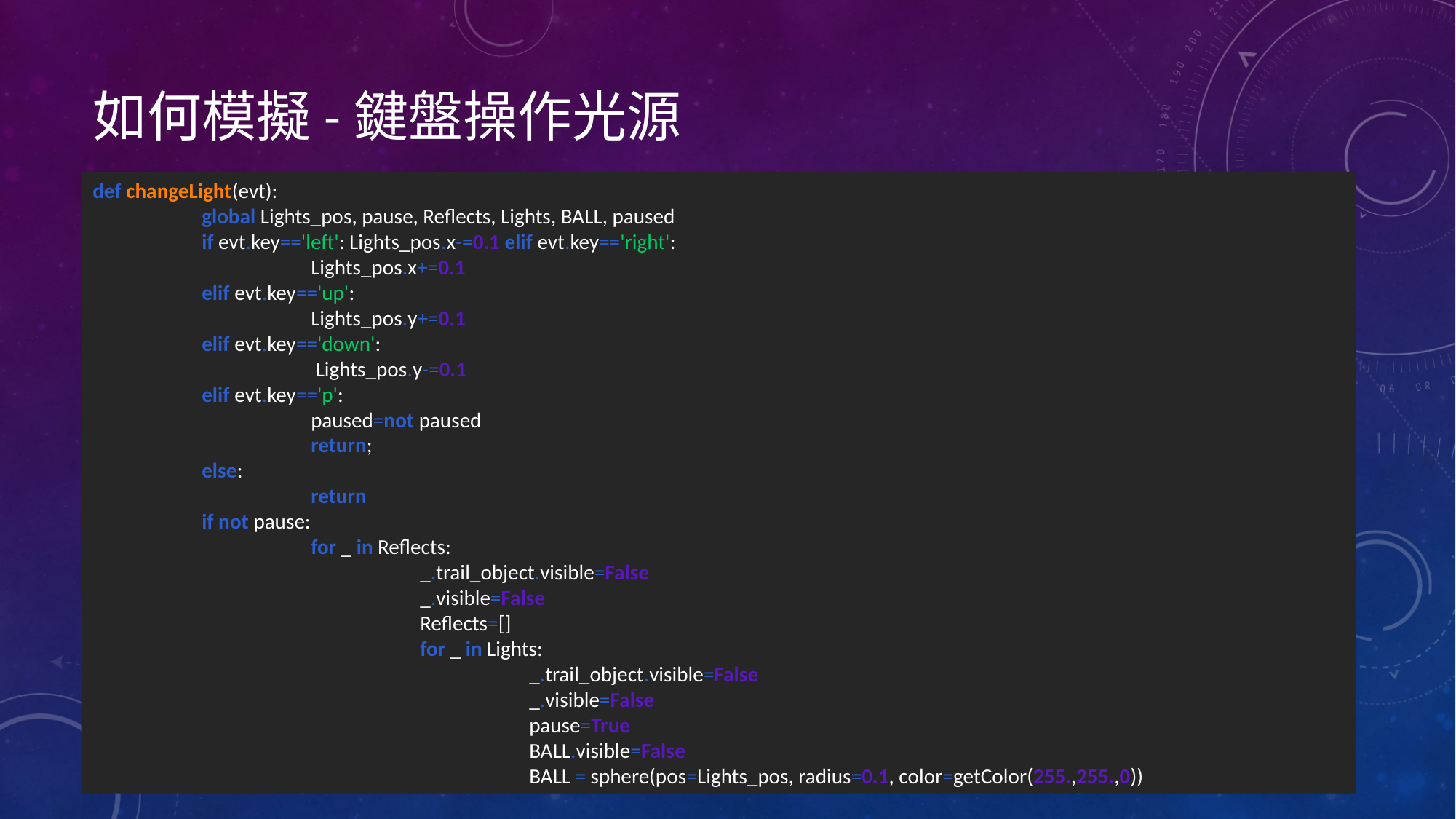

# 如何模擬-鍵盤操作光源
def changeLight(evt):
	global Lights_pos, pause, Reflects, Lights, BALL, paused
	if evt.key=='left': Lights_pos.x-=0.1 elif evt.key=='right':
		Lights_pos.x+=0.1
	elif evt.key=='up':
		Lights_pos.y+=0.1
	elif evt.key=='down':
		 Lights_pos.y-=0.1
	elif evt.key=='p':
		paused=not paused
		return;
	else:
		return
	if not pause:
		for _ in Reflects:
			_.trail_object.visible=False
			_.visible=False
			Reflects=[]
			for _ in Lights:
				_.trail_object.visible=False
				_.visible=False
				pause=True
				BALL.visible=False
				BALL = sphere(pos=Lights_pos, radius=0.1, color=getColor(255.,255.,0))